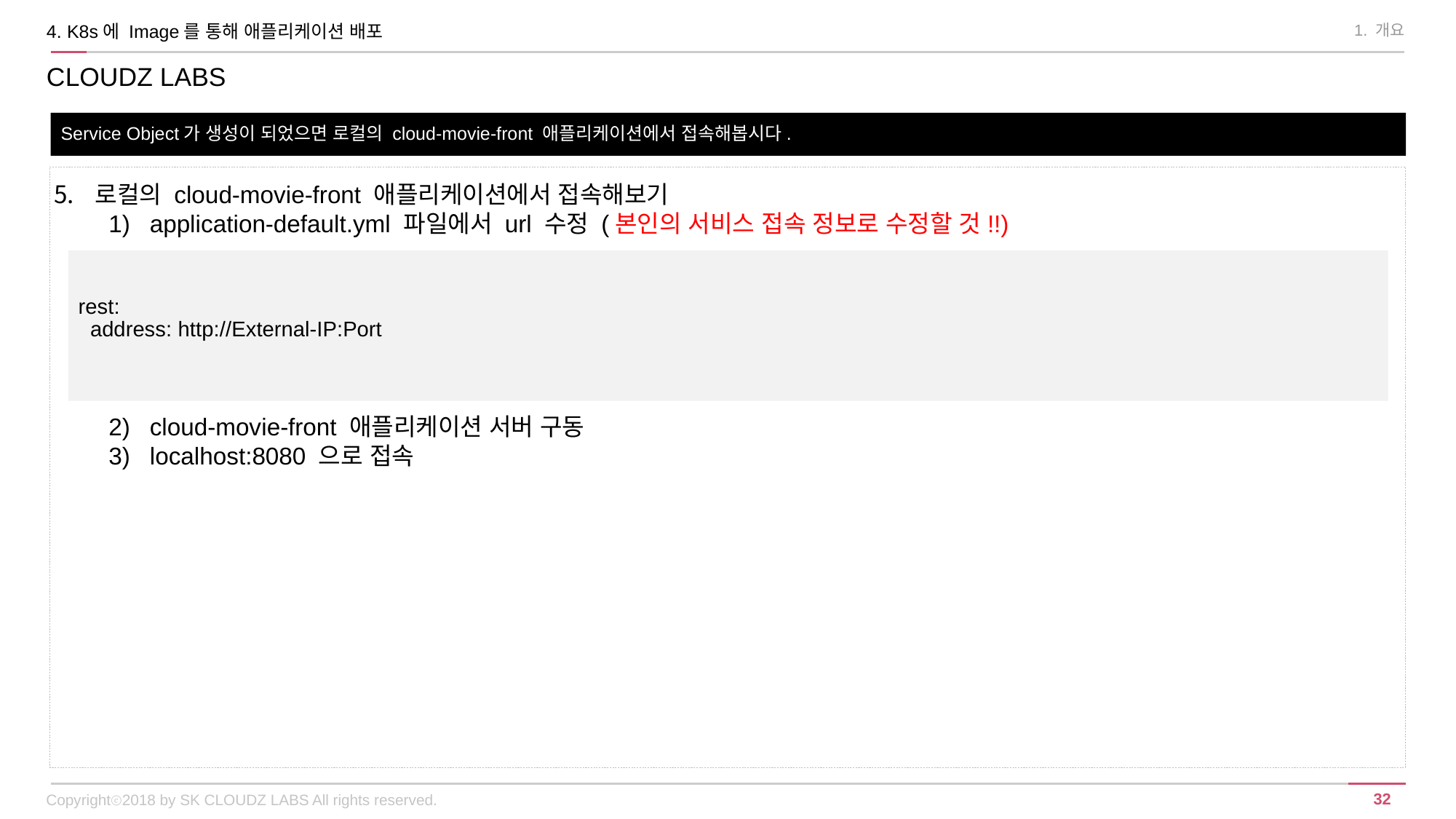

4. K8s에 Image를 통해 애플리케이션 배포
1. 개요
CLOUDZ LABS
Service Object가 생성이 되었으면 로컬의 cloud-movie-front 애플리케이션에서 접속해봅시다.
로컬의 cloud-movie-front 애플리케이션에서 접속해보기
application-default.yml 파일에서 url 수정 (본인의 서비스 접속 정보로 수정할 것!!)

cloud-movie-front 애플리케이션 서버 구동
localhost:8080 으로 접속

rest:
  address: http://External-IP:Port
Copyrightⓒ2018 by SK CLOUDZ LABS All rights reserved.